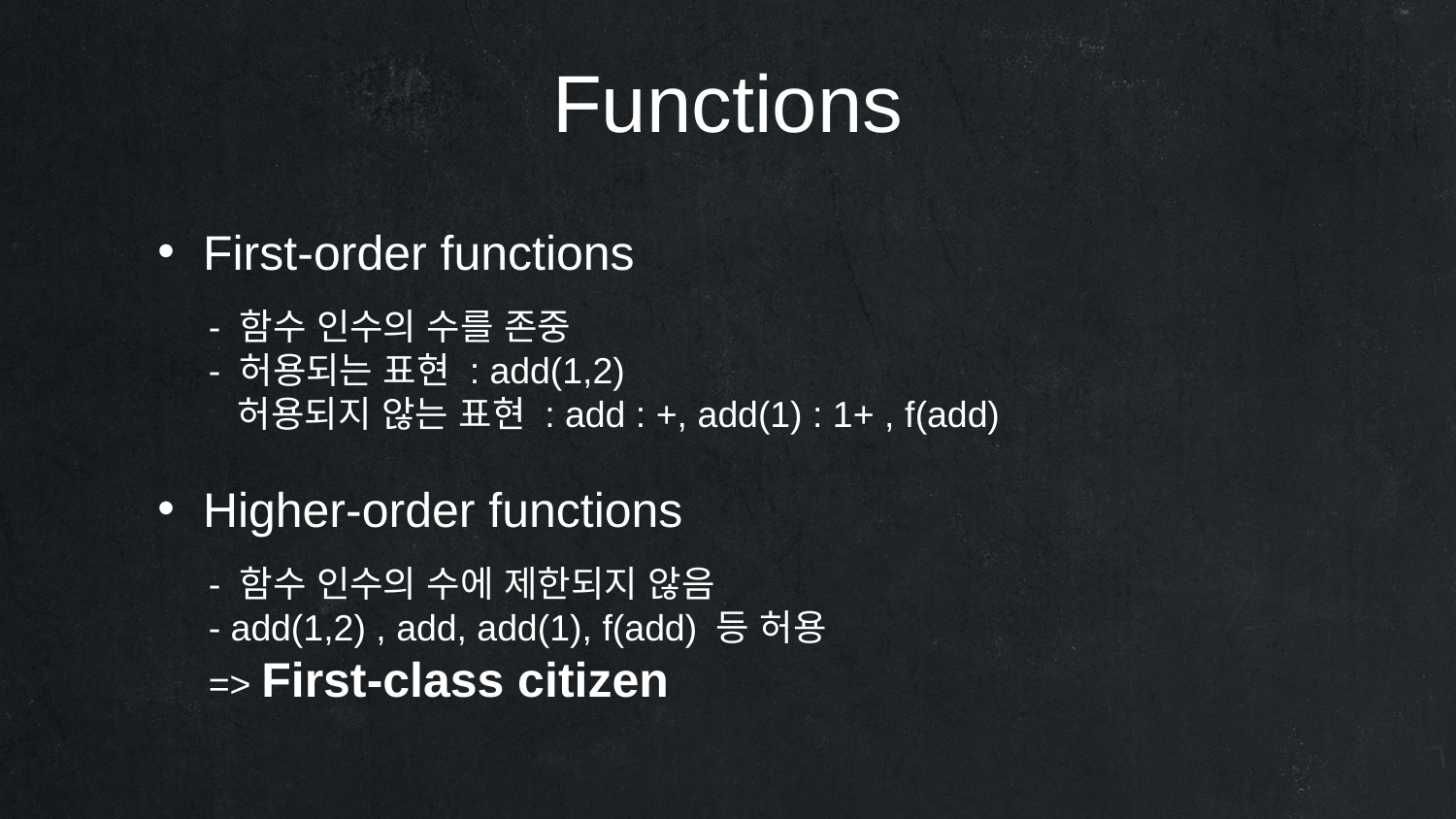

Functions
First-order functions

     - 함수 인수의 수를 존중
     - 허용되는 표현 : add(1,2)
       허용되지 않는 표현 : add : +, add(1) : 1+ , f(add)

Higher-order functions

     - 함수 인수의 수에 제한되지 않음
     - add(1,2) , add, add(1), f(add) 등 허용
     => First-class citizen